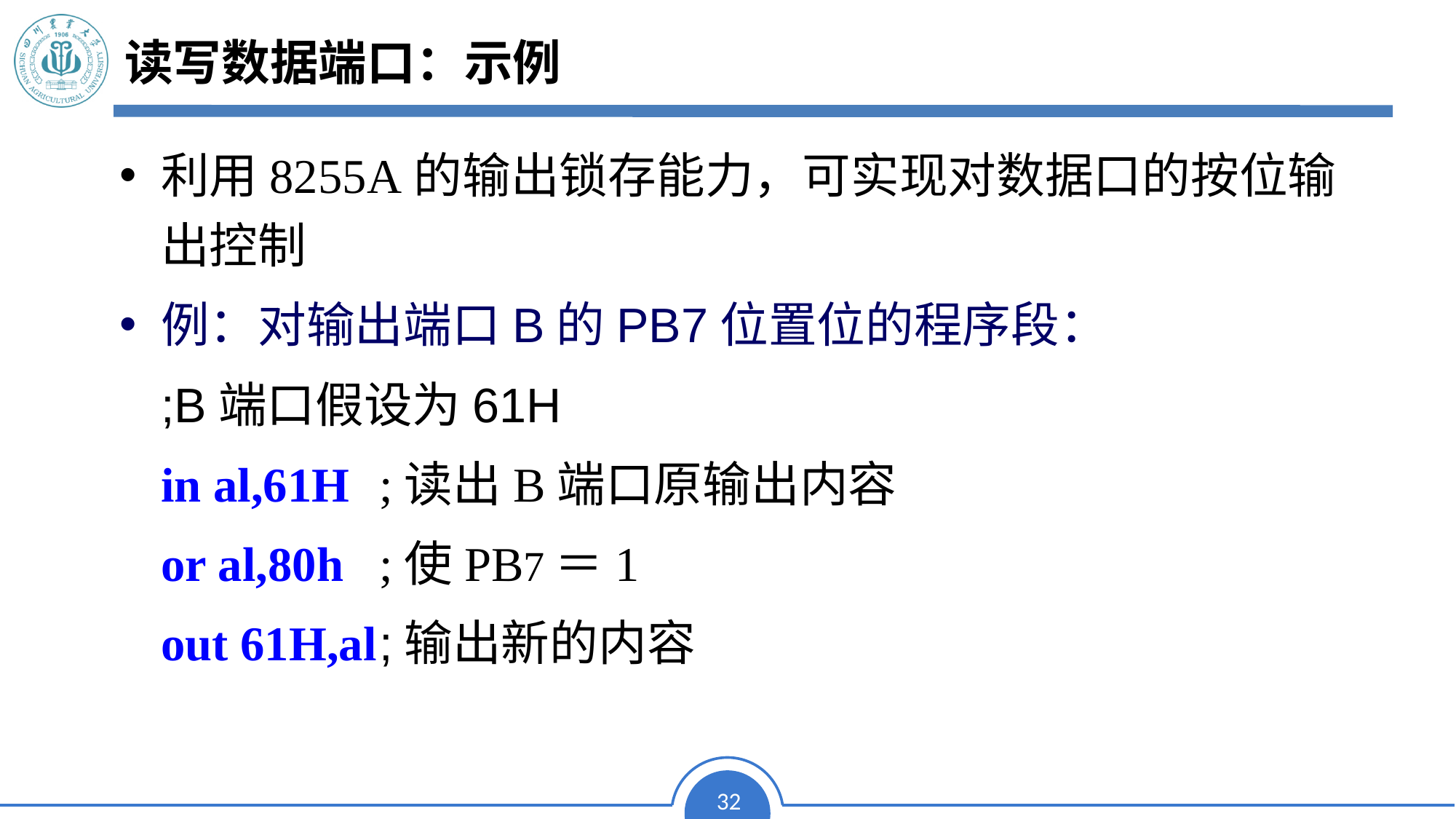

# 读写数据端口：示例
利用8255A的输出锁存能力，可实现对数据口的按位输出控制
例：对输出端口B的PB7位置位的程序段：
	;B端口假设为61H
	in al,61H	;读出B端口原输出内容
	or al,80h	;使PB7＝1
	out 61H,al	;输出新的内容